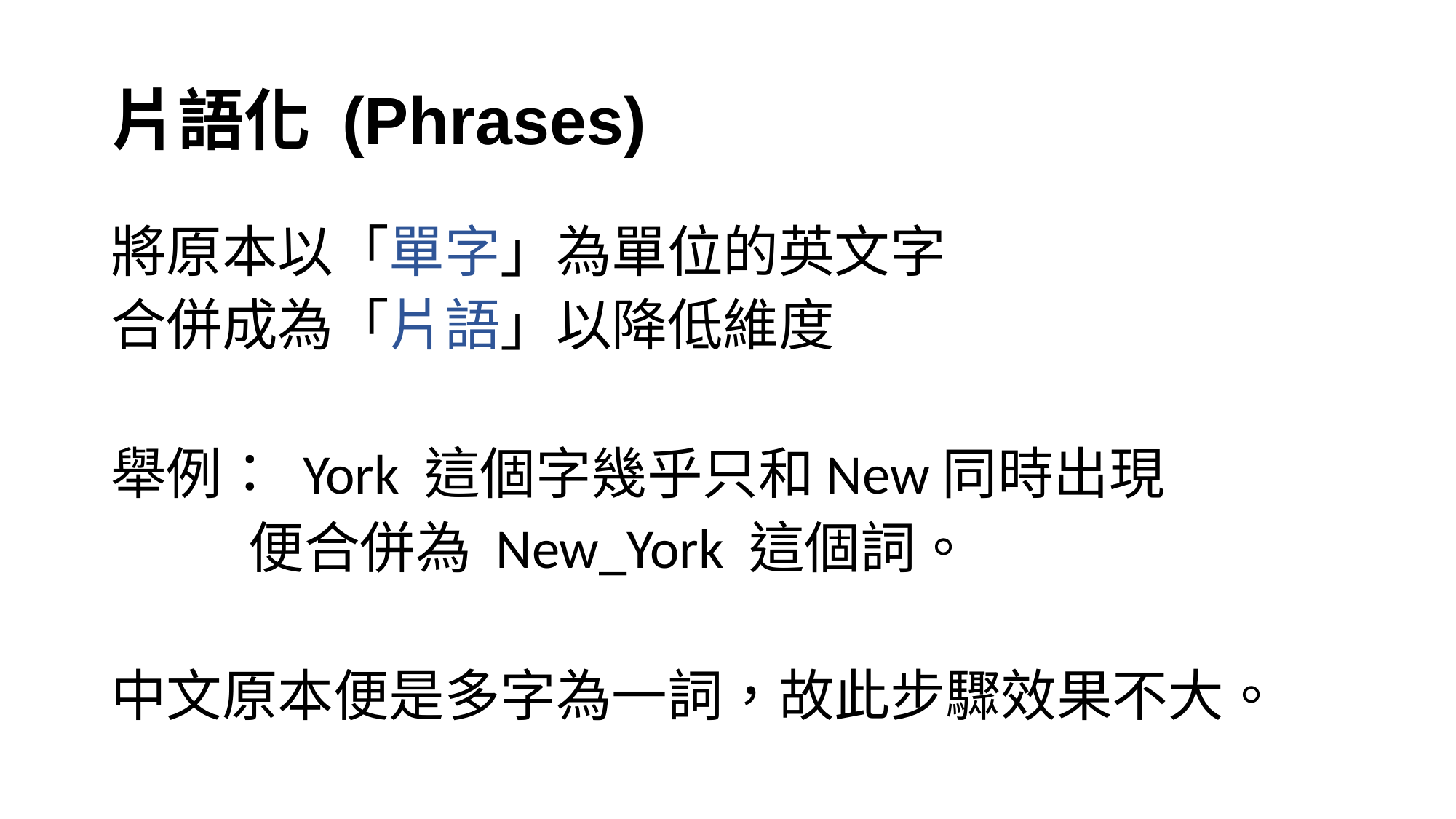

# 片語化 (Phrases)
將原本以「單字」為單位的英文字
合併成為「片語」以降低維度

舉例： York 這個字幾乎只和New同時出現
	  便合併為 New_York 這個詞。

中文原本便是多字為一詞，故此步驟效果不大。